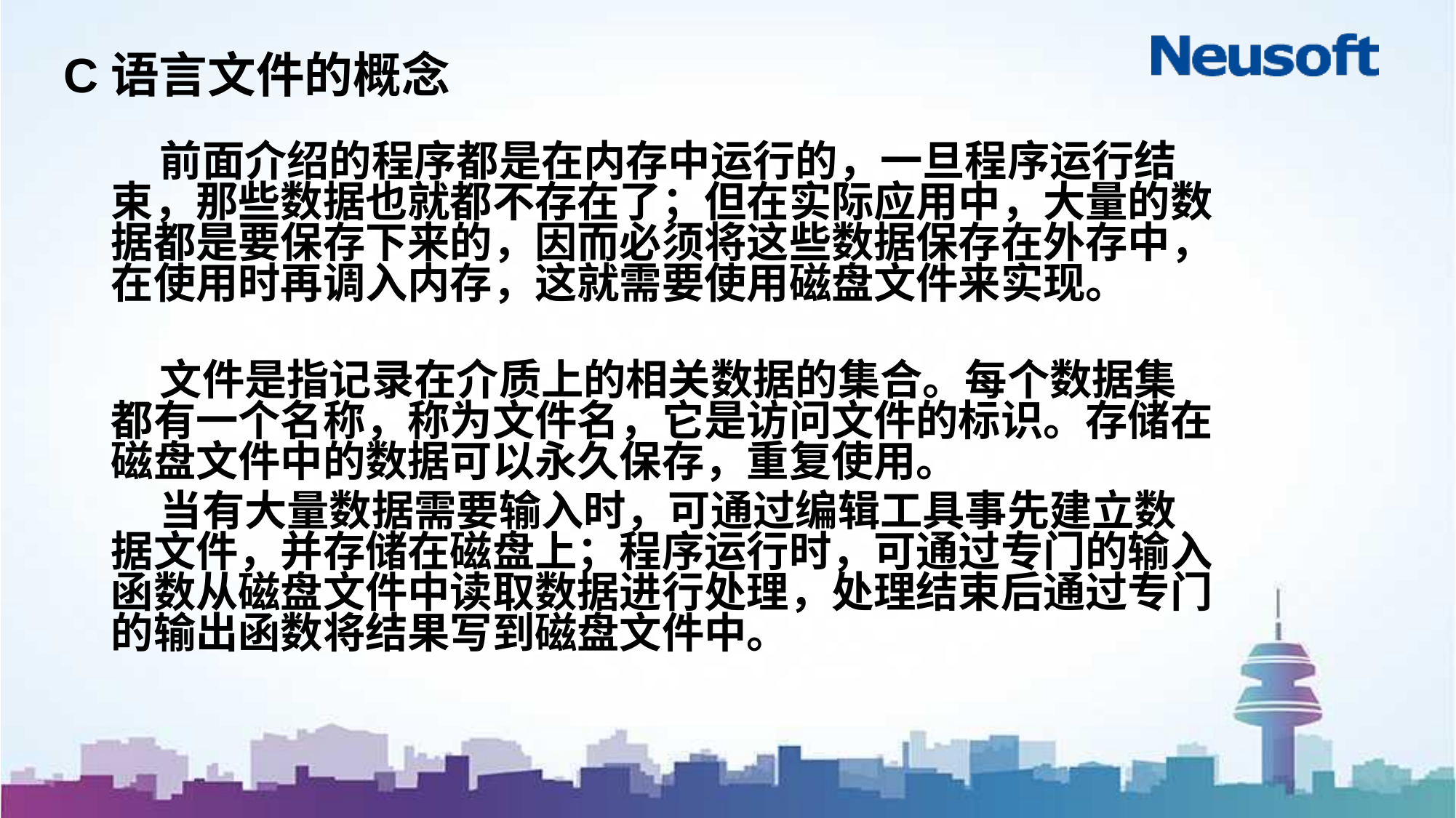

# C语言文件的概念
    前面介绍的程序都是在内存中运行的，一旦程序运行结束，那些数据也就都不存在了；但在实际应用中，大量的数据都是要保存下来的，因而必须将这些数据保存在外存中，在使用时再调入内存，这就需要使用磁盘文件来实现。
    文件是指记录在介质上的相关数据的集合。每个数据集都有一个名称，称为文件名，它是访问文件的标识。存储在磁盘文件中的数据可以永久保存，重复使用。
    当有大量数据需要输入时，可通过编辑工具事先建立数据文件，并存储在磁盘上；程序运行时，可通过专门的输入函数从磁盘文件中读取数据进行处理，处理结束后通过专门的输出函数将结果写到磁盘文件中。